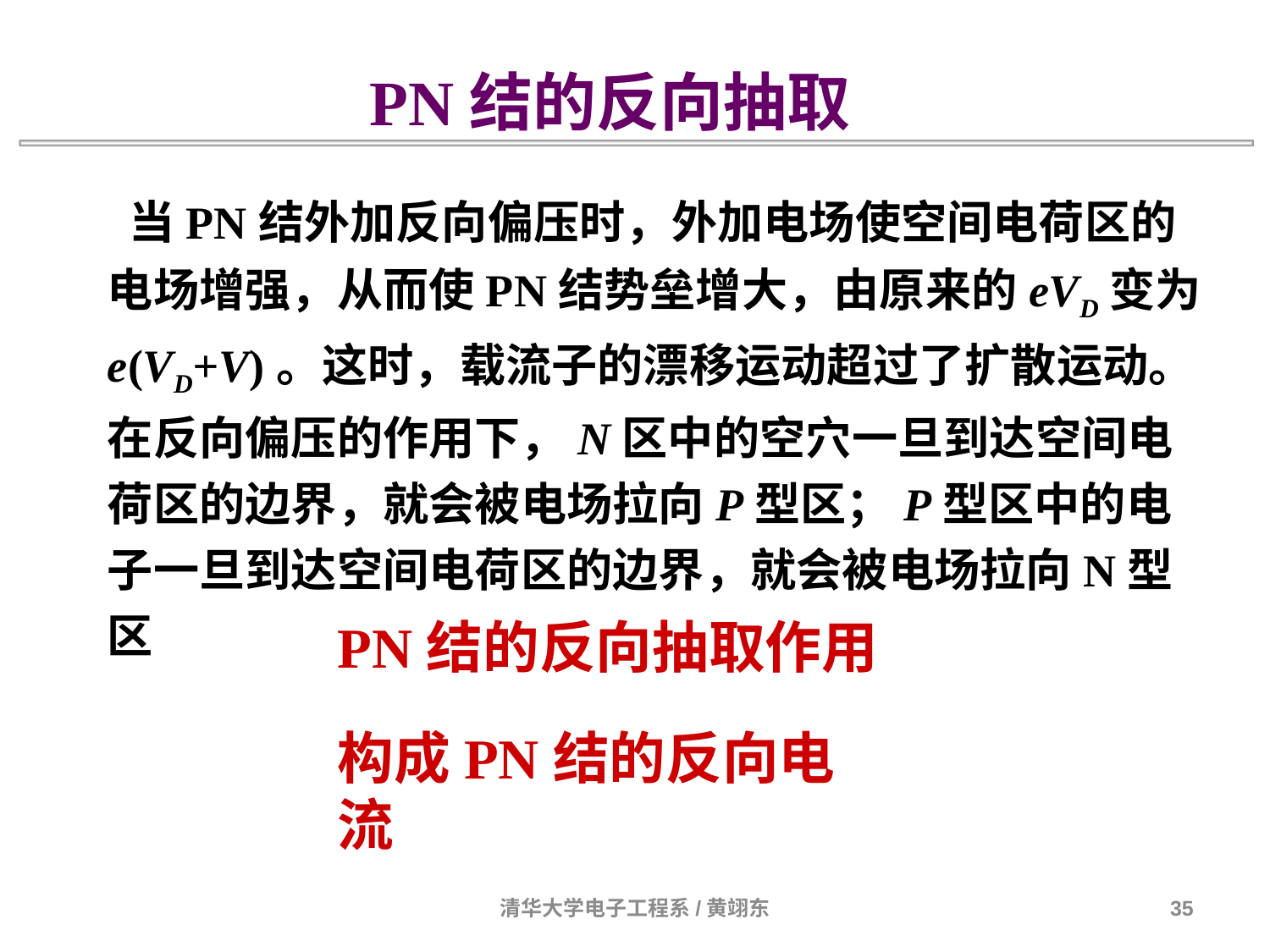

PN结的反向抽取

 当PN结外加反向偏压时，外加电场使空间电荷区的电场增强，从而使PN结势垒增大，由原来的eVD变为e(VD+V)。这时，载流子的漂移运动超过了扩散运动。在反向偏压的作用下，N区中的空穴一旦到达空间电荷区的边界，就会被电场拉向P型区；P型区中的电子一旦到达空间电荷区的边界，就会被电场拉向N型区
PN结的反向抽取作用
构成PN结的反向电流
清华大学电子工程系/黄翊东
35